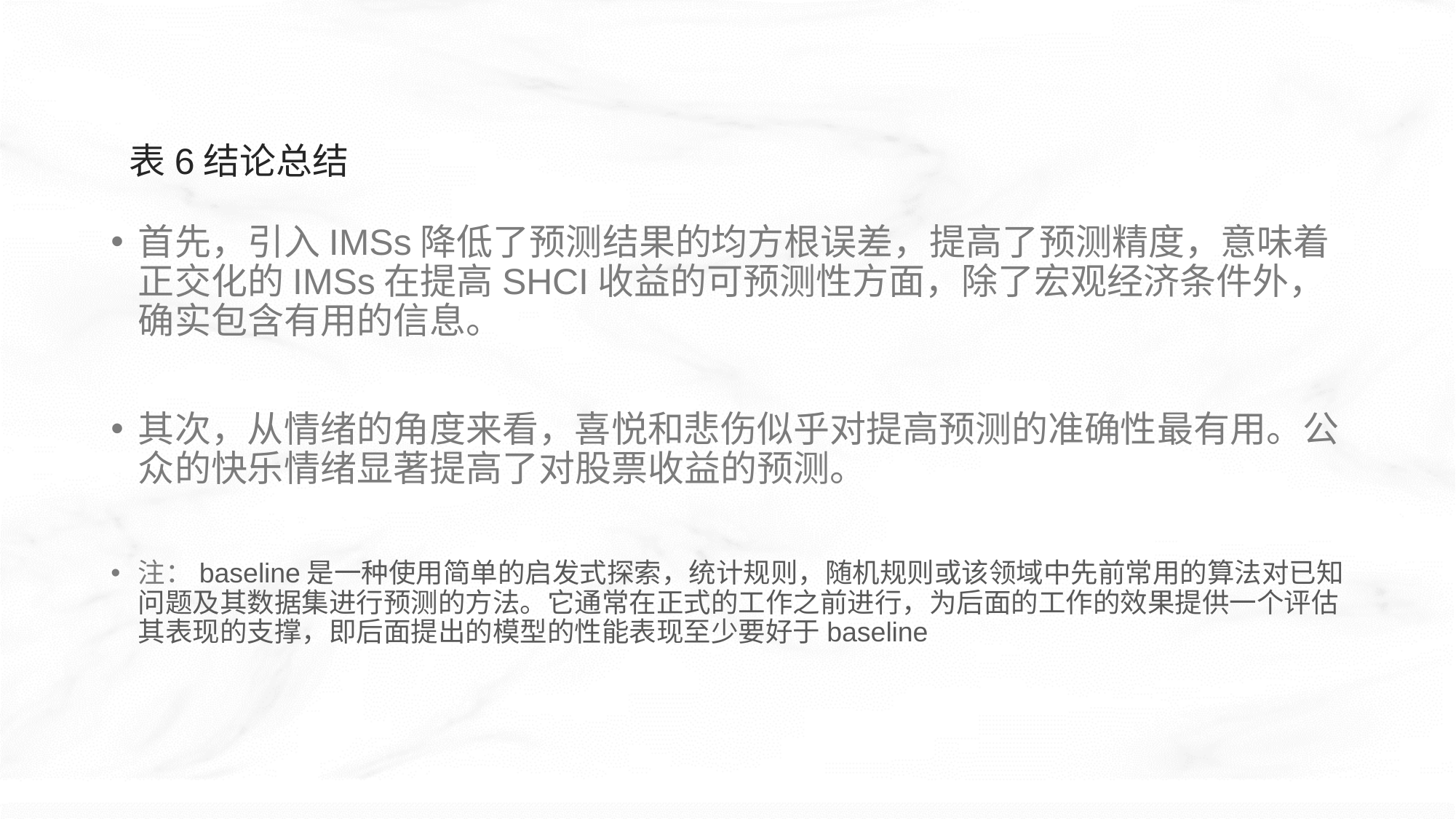

表6结论总结
首先，引入IMSs降低了预测结果的均方根误差，提高了预测精度，意味着正交化的IMSs在提高SHCI收益的可预测性方面，除了宏观经济条件外，确实包含有用的信息。

其次，从情绪的角度来看，喜悦和悲伤似乎对提高预测的准确性最有用。公众的快乐情绪显著提高了对股票收益的预测。

注：baseline是一种使用简单的启发式探索，统计规则，随机规则或该领域中先前常用的算法对已知问题及其数据集进行预测的方法。它通常在正式的工作之前进行，为后面的工作的效果提供一个评估其表现的支撑，即后面提出的模型的性能表现至少要好于baseline